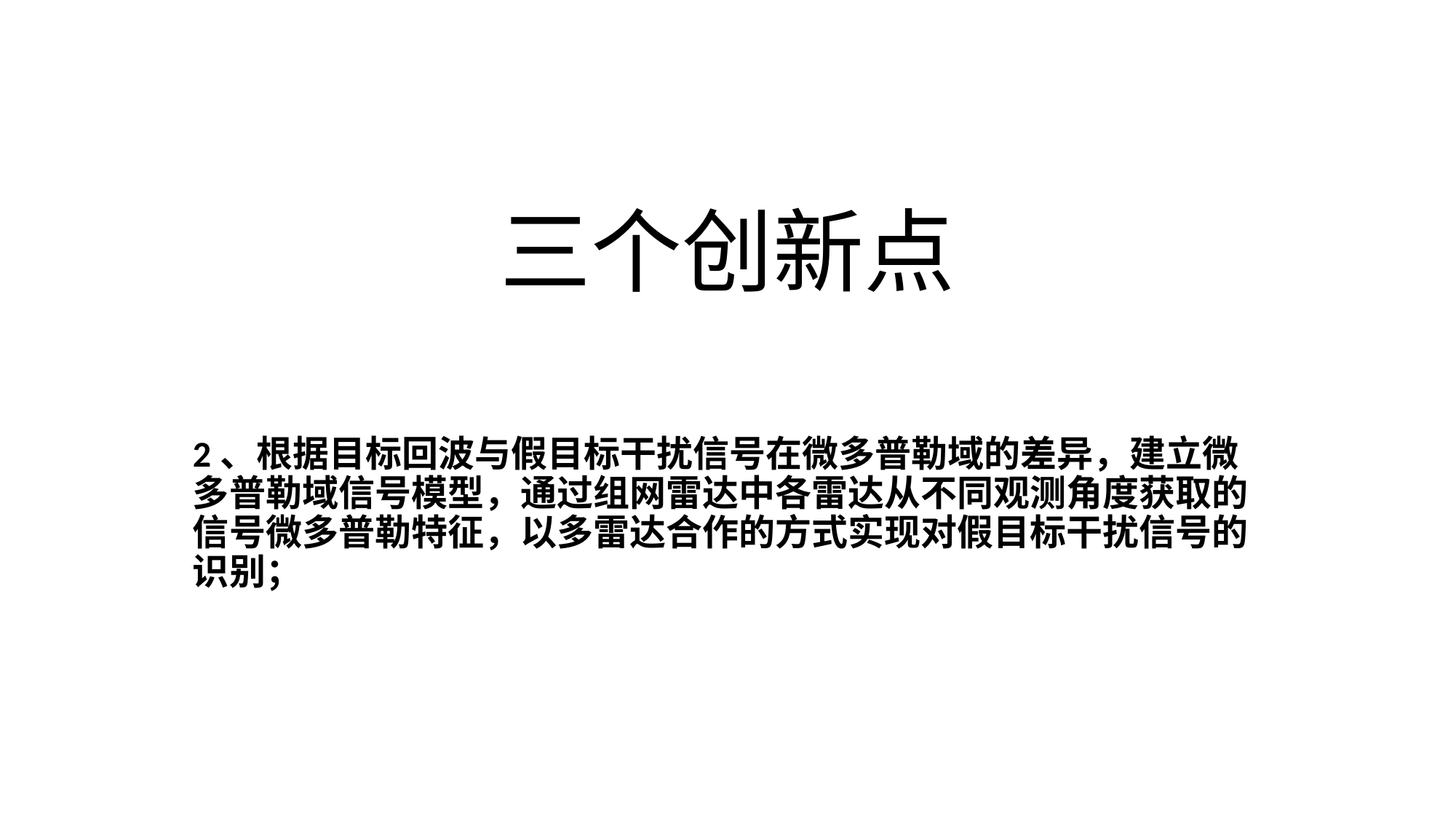

# 三个创新点
2、根据目标回波与假目标干扰信号在微多普勒域的差异，建立微多普勒域信号模型，通过组网雷达中各雷达从不同观测角度获取的信号微多普勒特征，以多雷达合作的方式实现对假目标干扰信号的识别；